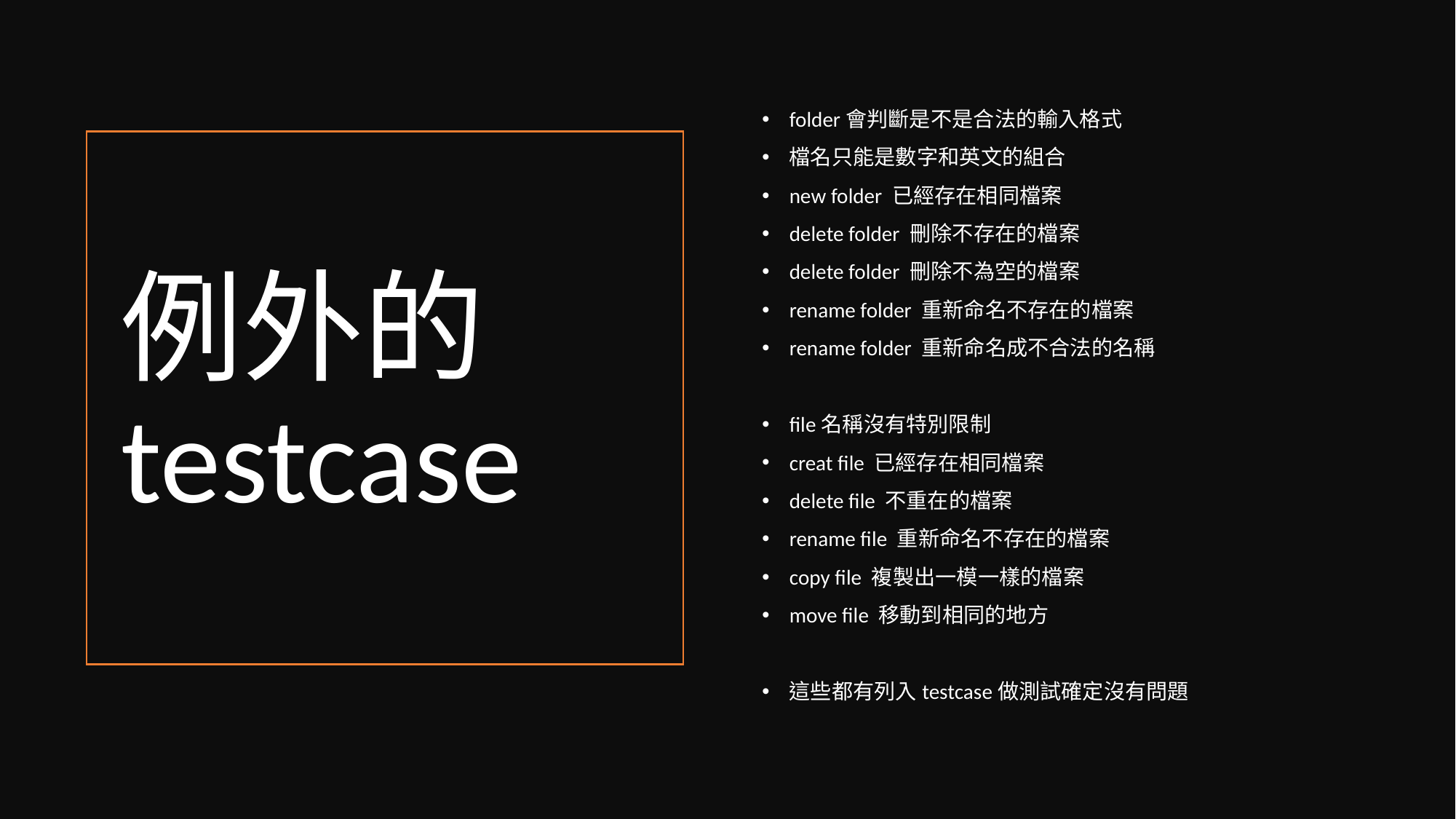

folder會判斷是不是合法的輸入格式
檔名只能是數字和英文的組合
new folder 已經存在相同檔案
delete folder 刪除不存在的檔案
delete folder 刪除不為空的檔案
rename folder 重新命名不存在的檔案
rename folder 重新命名成不合法的名稱

file名稱沒有特別限制
creat file 已經存在相同檔案
delete file 不重在的檔案
rename file 重新命名不存在的檔案
copy file 複製出一模一樣的檔案
move file 移動到相同的地方

這些都有列入testcase做測試確定沒有問題

# 例外的testcase